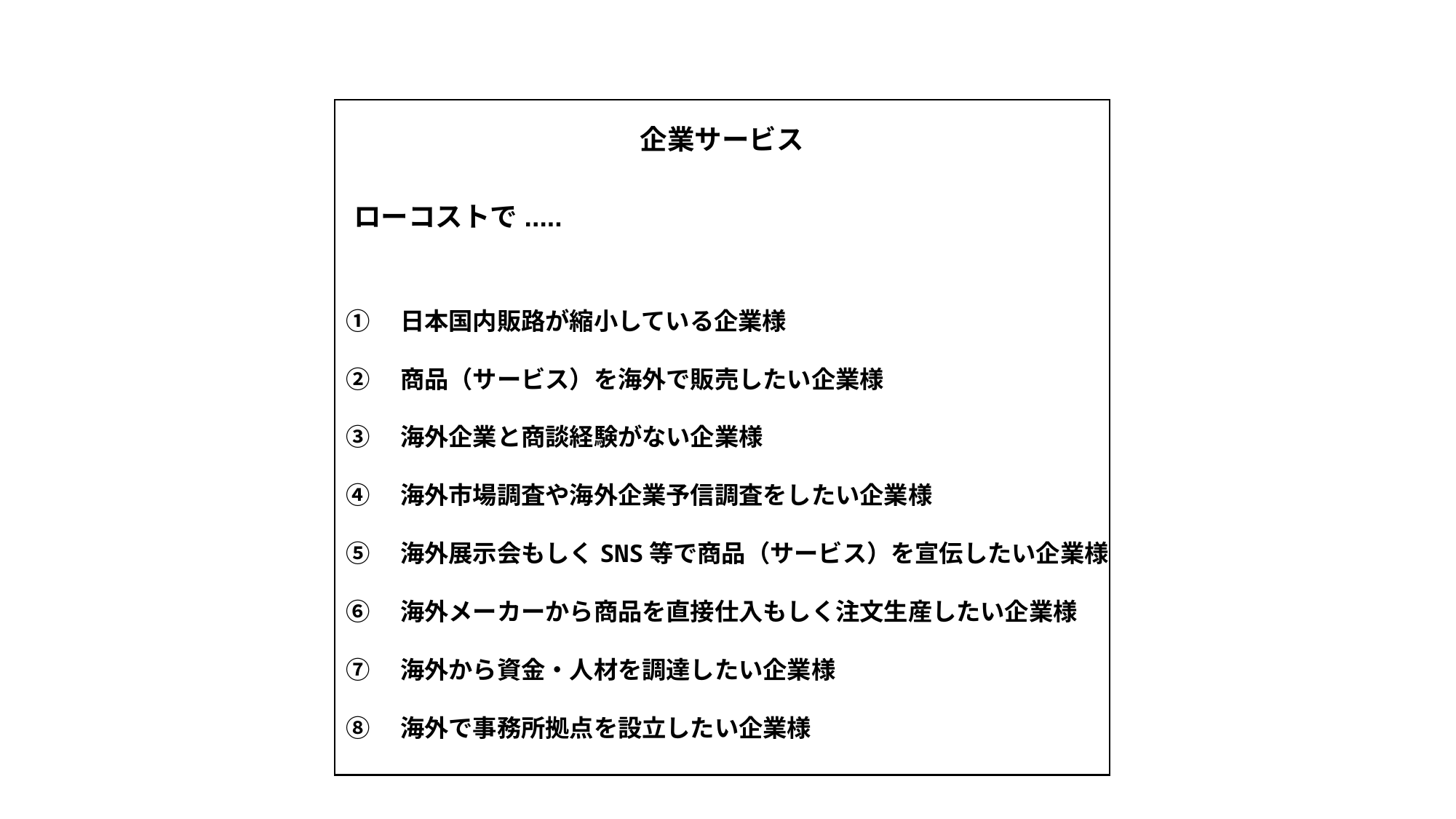

企業サービス
ローコストで.....
①　日本国内販路が縮小している企業様

②　商品（サービス）を海外で販売したい企業様

③　海外企業と商談経験がない企業様

④　海外市場調査や海外企業予信調査をしたい企業様

⑤　海外展示会もしくSNS等で商品（サービス）を宣伝したい企業様

⑥　海外メーカーから商品を直接仕入もしく注文生産したい企業様

⑦　海外から資金・人材を調達したい企業様

⑧　海外で事務所拠点を設立したい企業様